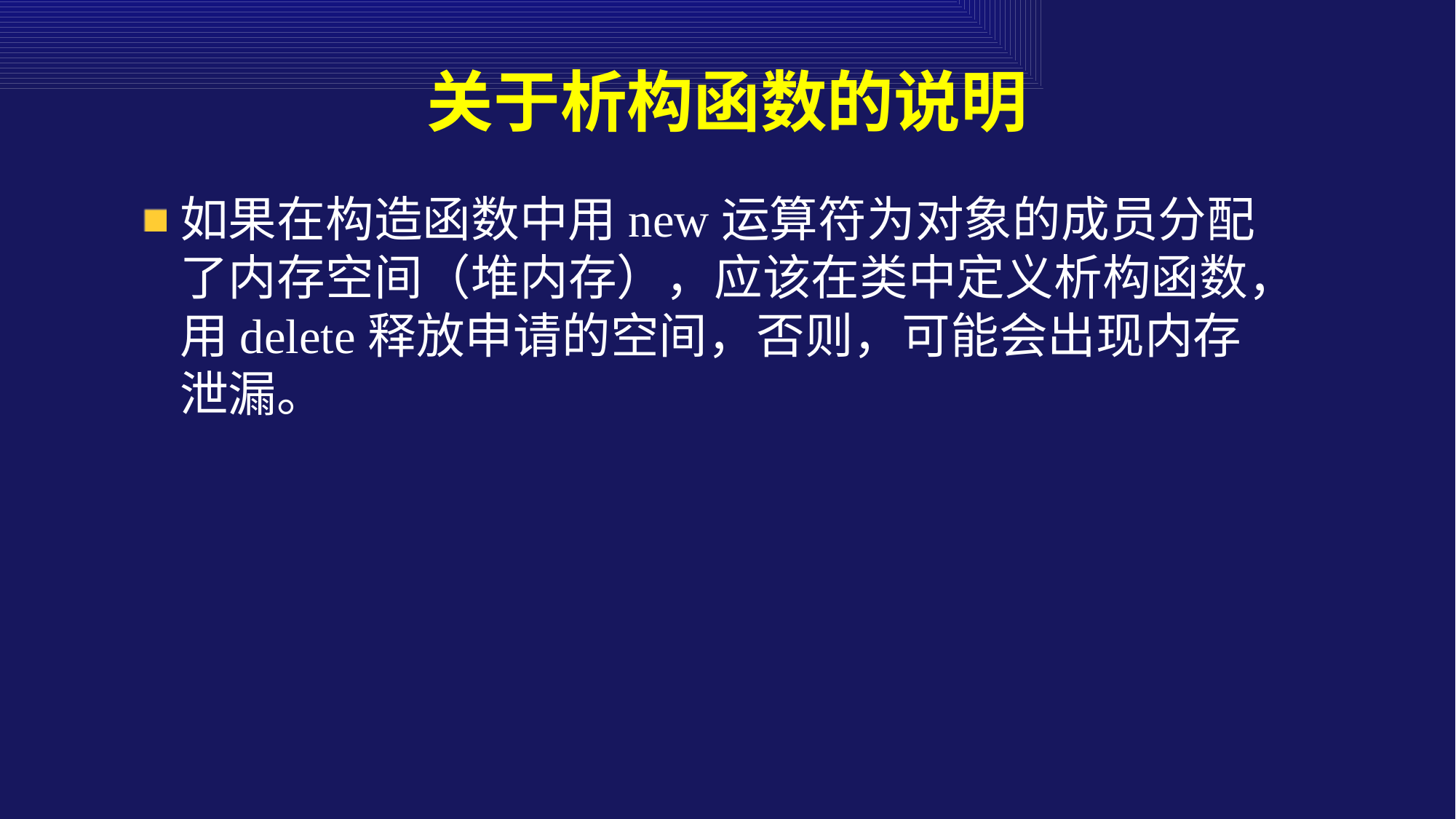

# 关于析构函数的说明
如果在构造函数中用new运算符为对象的成员分配了内存空间（堆内存），应该在类中定义析构函数，用delete释放申请的空间，否则，可能会出现内存泄漏。